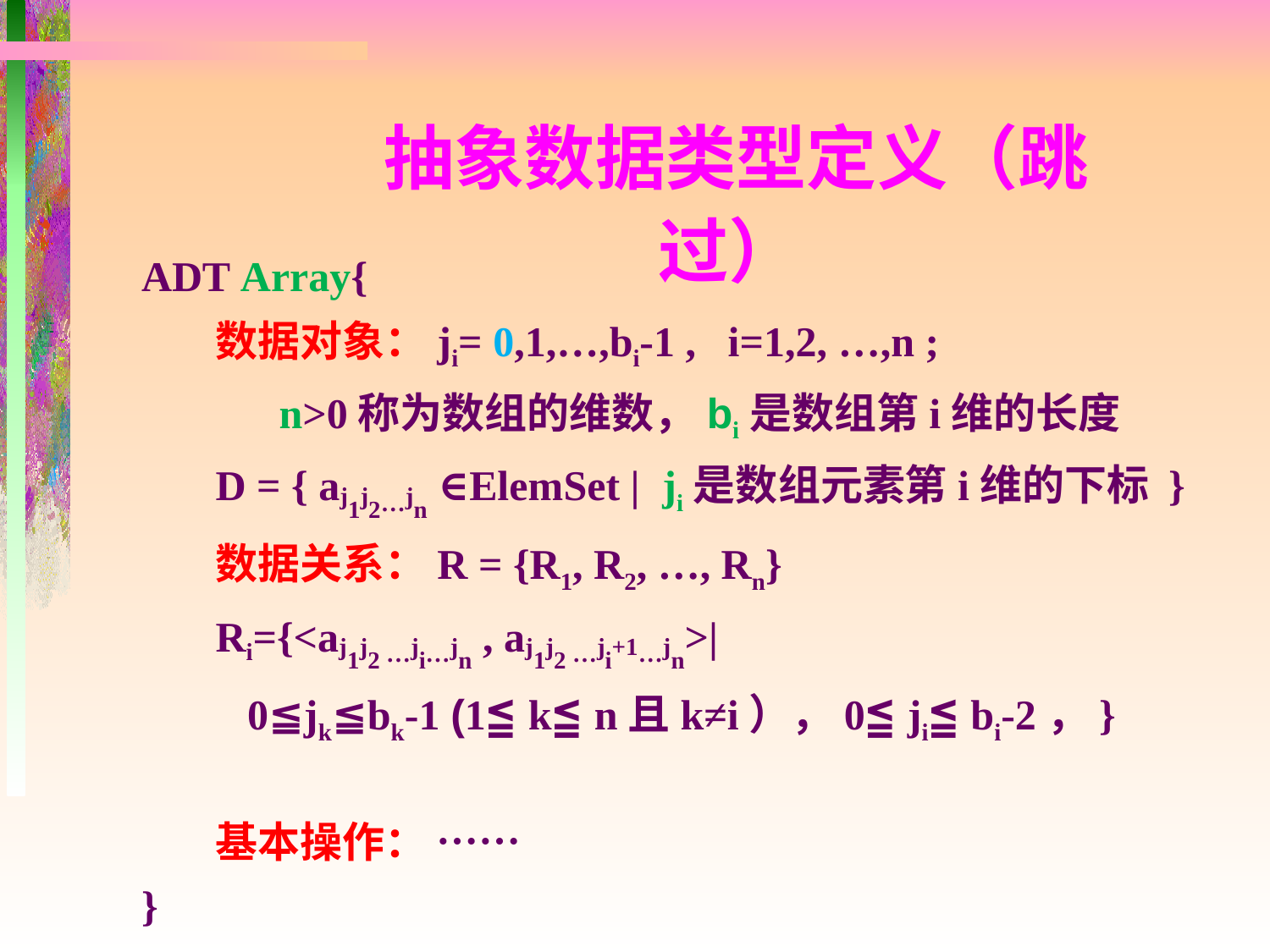

抽象数据类型定义（跳过）
ADT Array{
数据对象：ji= 0,1,…,bi-1 ,   i=1,2, …,n ;
      n>0称为数组的维数，bi是数组第i维的长度
D = { aj1j2…jn ∈ElemSet |  ji是数组元素第i维的下标 }
数据关系：R = {R1, R2, …, Rn}
Ri={<aj1j2 …ji…jn , aj1j2 …ji+1…jn>|
   0≦jk≦bk-1 (1≦k≦n且k≠i），0≦ji≦bi-2，}
基本操作： ……
}